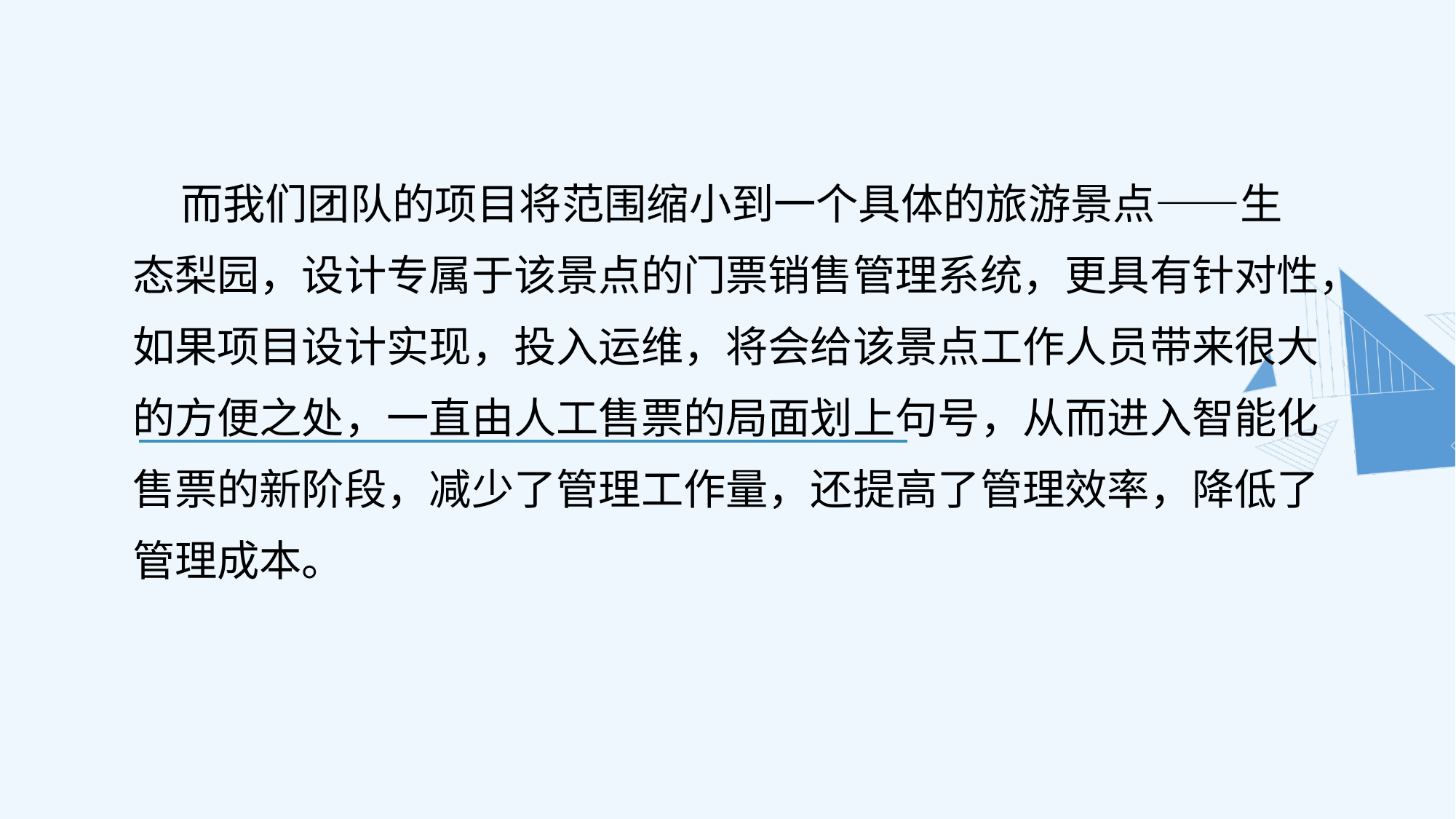

而我们团队的项目将范围缩小到一个具体的旅游景点——生态梨园，设计专属于该景点的门票销售管理系统，更具有针对性，如果项目设计实现，投入运维，将会给该景点工作人员带来很大的方便之处，一直由人工售票的局面划上句号，从而进入智能化售票的新阶段，减少了管理工作量，还提高了管理效率，降低了管理成本。